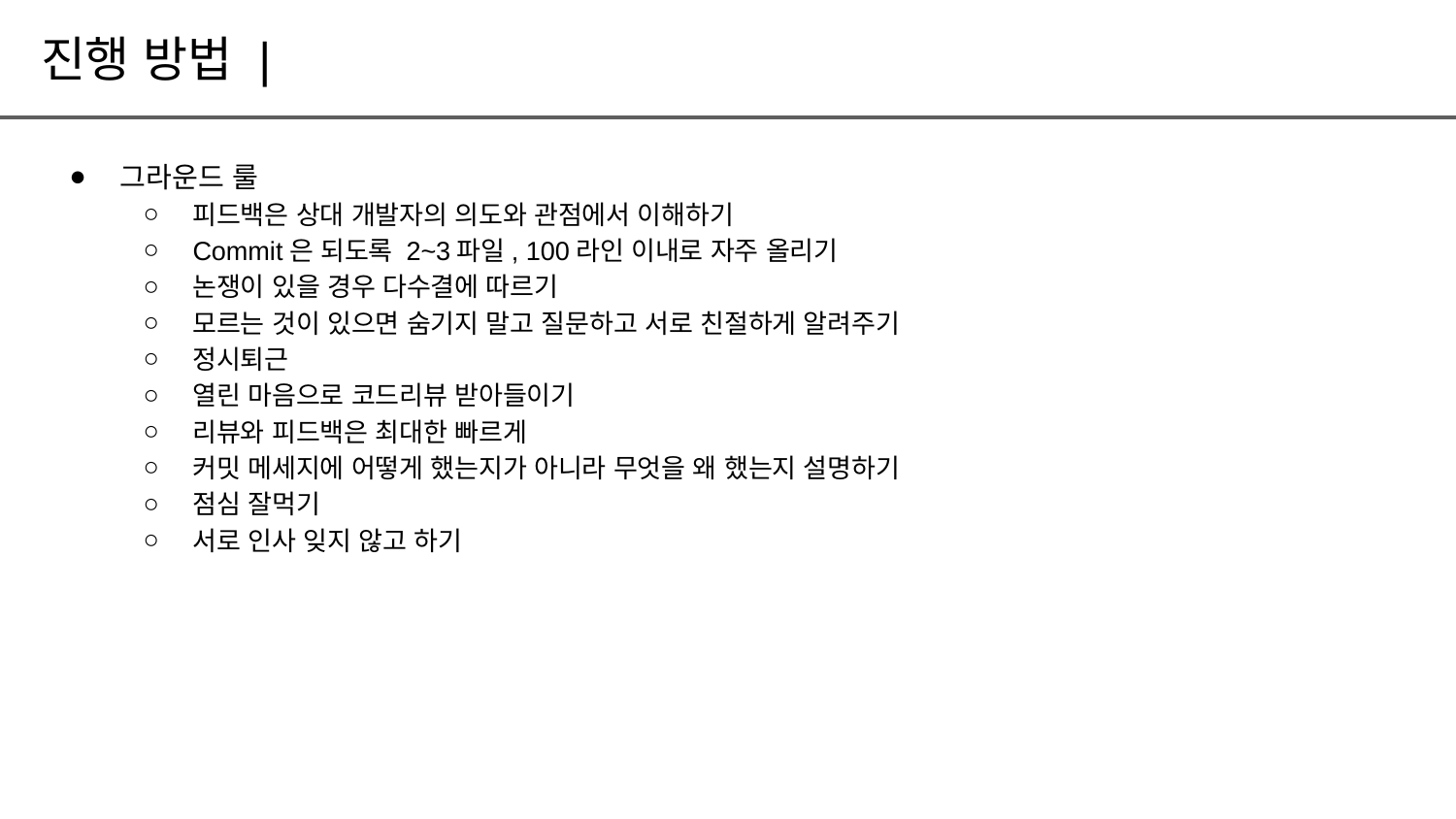

진행 방법 |
그라운드 룰
피드백은 상대 개발자의 의도와 관점에서 이해하기
Commit은 되도록 2~3파일, 100라인 이내로 자주 올리기
논쟁이 있을 경우 다수결에 따르기
모르는 것이 있으면 숨기지 말고 질문하고 서로 친절하게 알려주기
정시퇴근
열린 마음으로 코드리뷰 받아들이기
리뷰와 피드백은 최대한 빠르게
커밋 메세지에 어떻게 했는지가 아니라 무엇을 왜 했는지 설명하기
점심 잘먹기
서로 인사 잊지 않고 하기